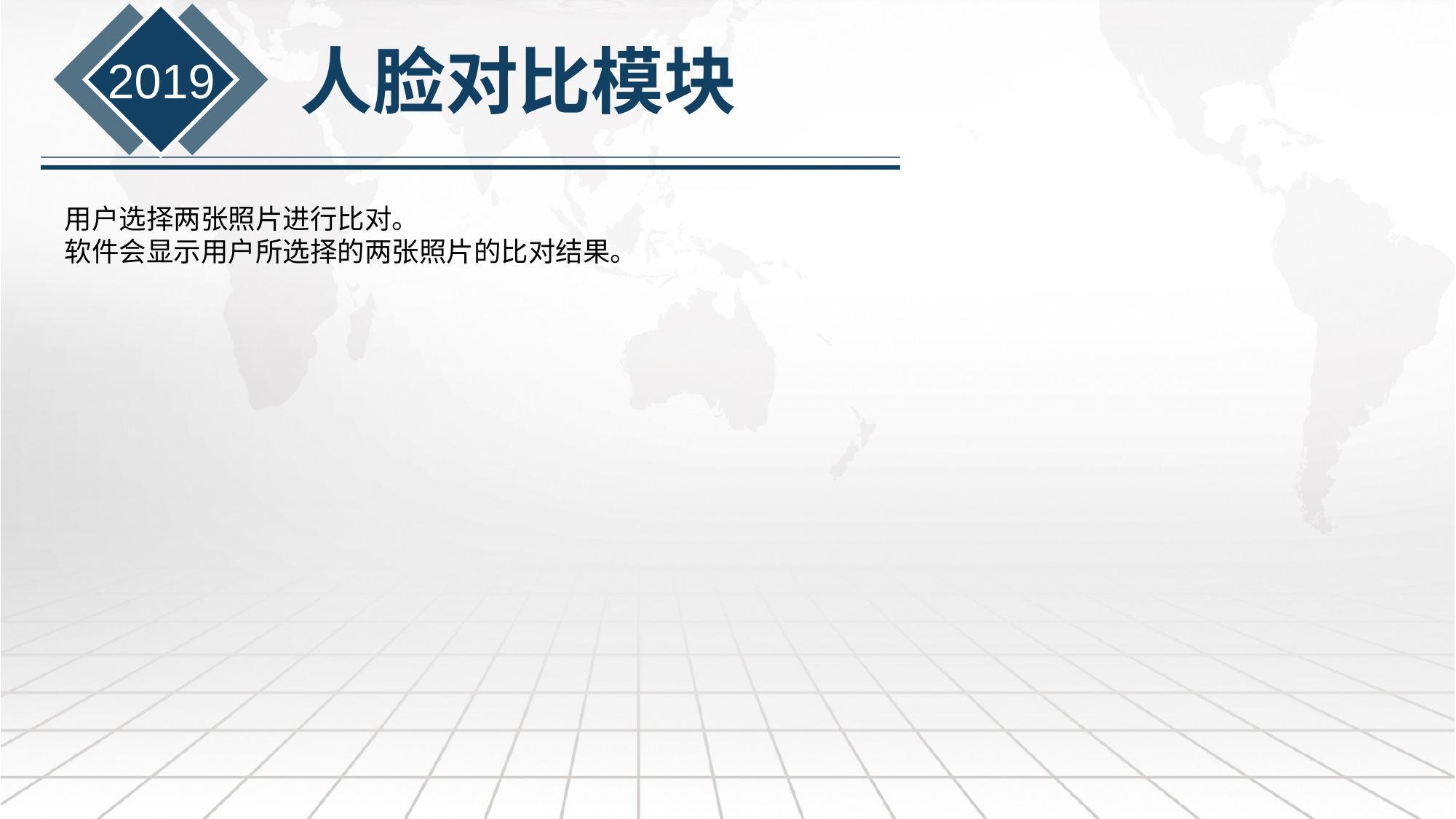

人脸对比模块
2019
用户选择两张照片进行比对。
软件会显示用户所选择的两张照片的比对结果。